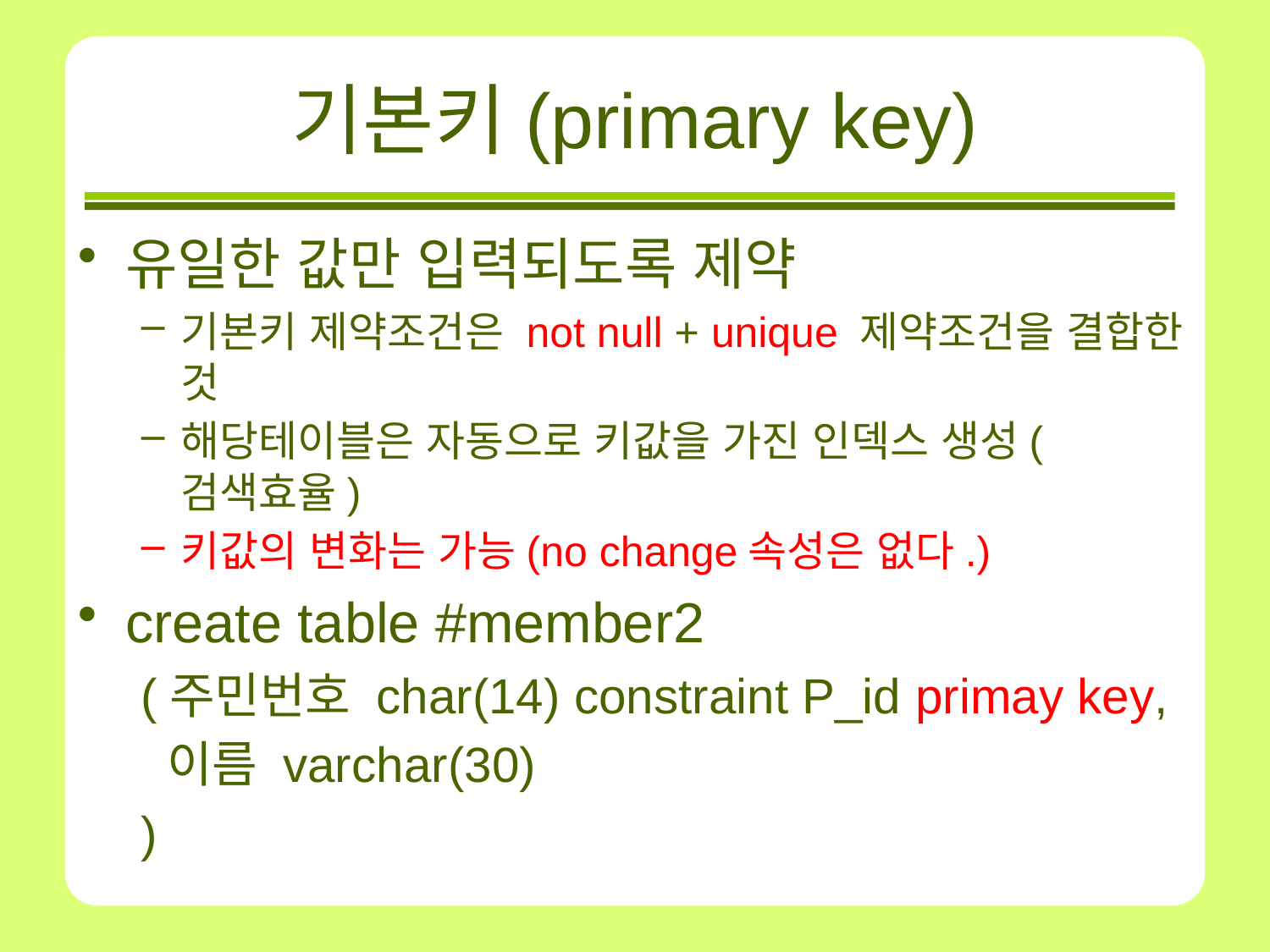

# 기본키(primary key)
유일한 값만 입력되도록 제약
기본키 제약조건은 not null + unique 제약조건을 결합한 것
해당테이블은 자동으로 키값을 가진 인덱스 생성(검색효율)
키값의 변화는 가능(no change속성은 없다.)
create table #member2
(주민번호 char(14) constraint P_id primay key,
 이름 varchar(30)
)